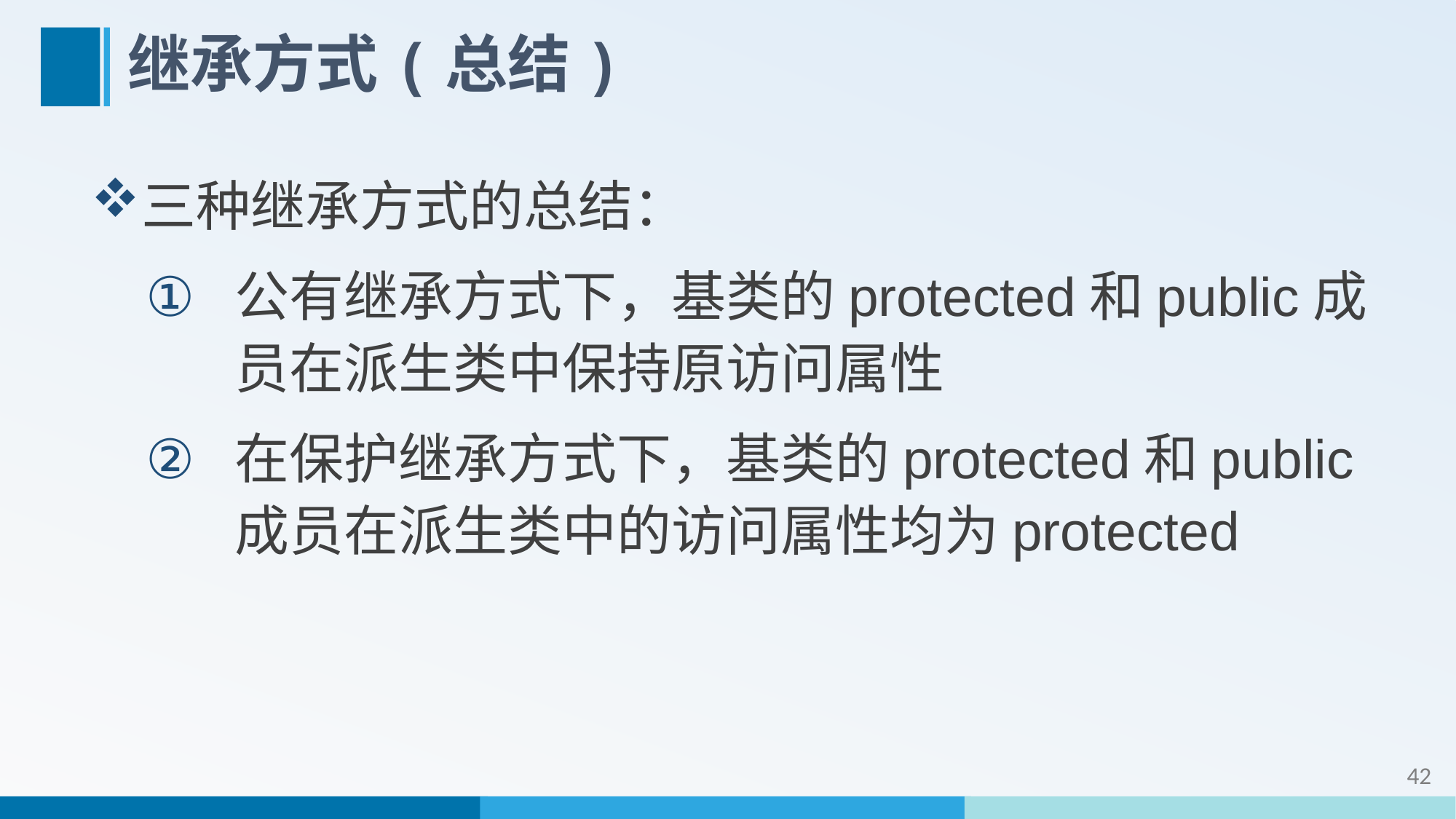

# 继承方式(总结)
三种继承方式的总结：
公有继承方式下，基类的protected和public成员在派生类中保持原访问属性
在保护继承方式下，基类的protected和public成员在派生类中的访问属性均为protected